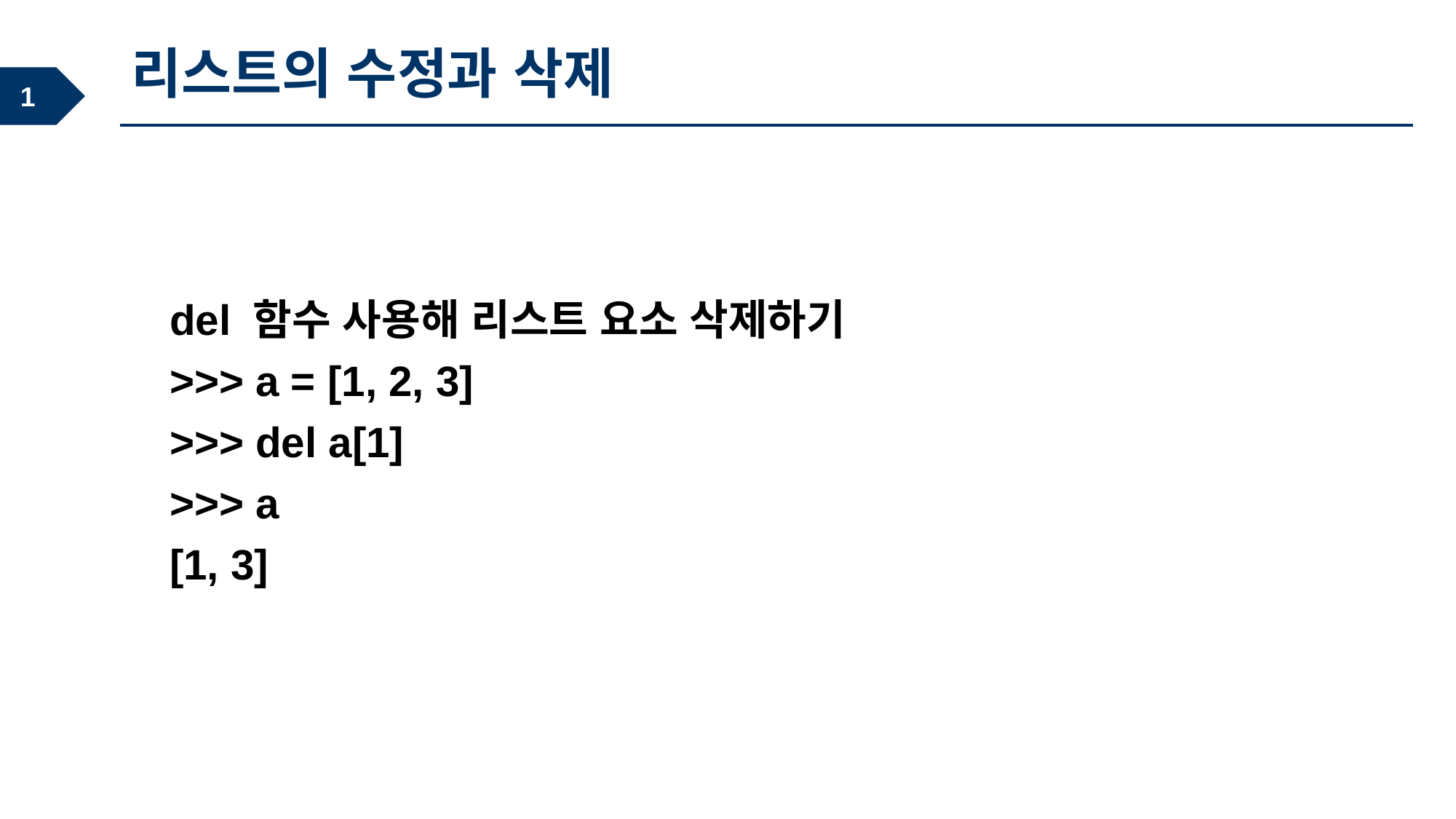

리스트의 수정과 삭제
del 함수 사용해 리스트 요소 삭제하기
>>> a = [1, 2, 3]
>>> del a[1]
>>> a
[1, 3]